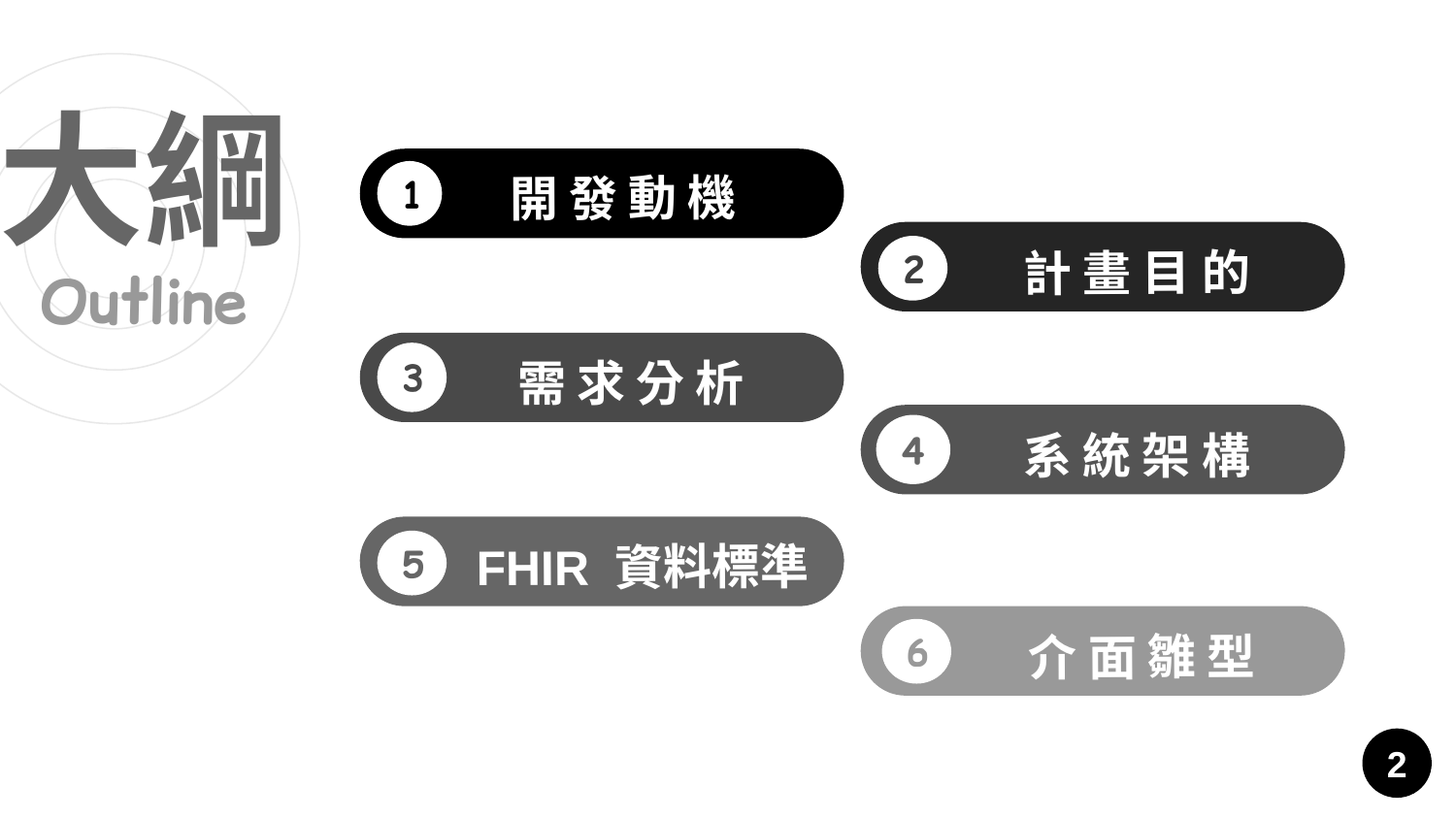

# 大綱
Outline

1
開 發 動 機

計 畫 目 的
2

3
需 求 分 析

4
系 統 架 構

FHIR 資料標準
5

6
介 面 雛 型
 案 管 理
2